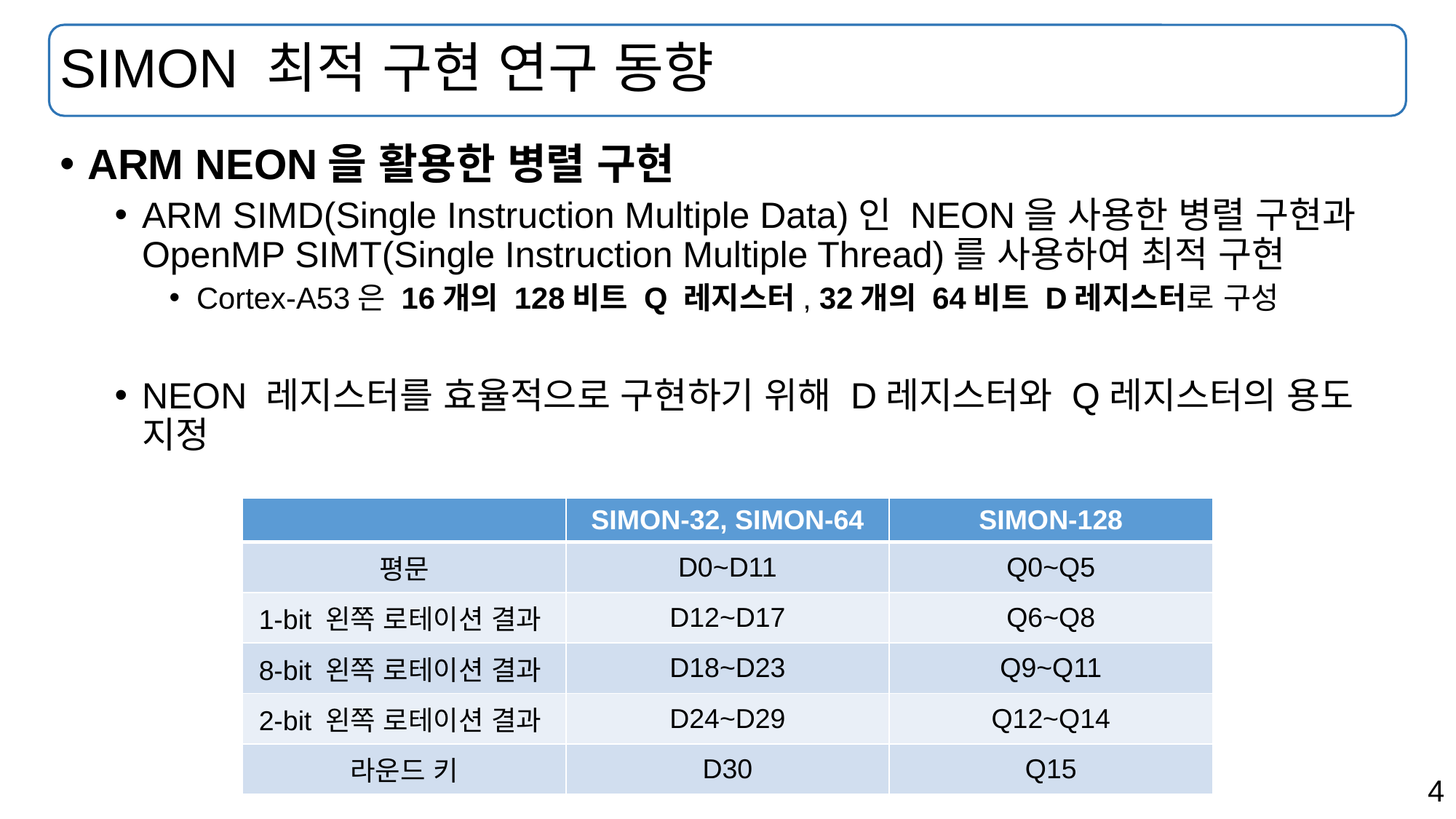

# SIMON 최적 구현 연구 동향
ARM NEON을 활용한 병렬 구현
ARM SIMD(Single Instruction Multiple Data)인 NEON을 사용한 병렬 구현과OpenMP SIMT(Single Instruction Multiple Thread)를 사용하여 최적 구현
Cortex-A53은 16개의 128비트 Q 레지스터, 32개의 64비트 D레지스터로 구성

NEON 레지스터를 효율적으로 구현하기 위해 D레지스터와 Q레지스터의 용도 지정

|  | SIMON-32, SIMON-64 | SIMON-128 |
| --- | --- | --- |
| 평문 | D0~D11 | Q0~Q5 |
| 1-bit 왼쪽 로테이션 결과 | D12~D17 | Q6~Q8 |
| 8-bit 왼쪽 로테이션 결과 | D18~D23 | Q9~Q11 |
| 2-bit 왼쪽 로테이션 결과 | D24~D29 | Q12~Q14 |
| 라운드 키 | D30 | Q15 |